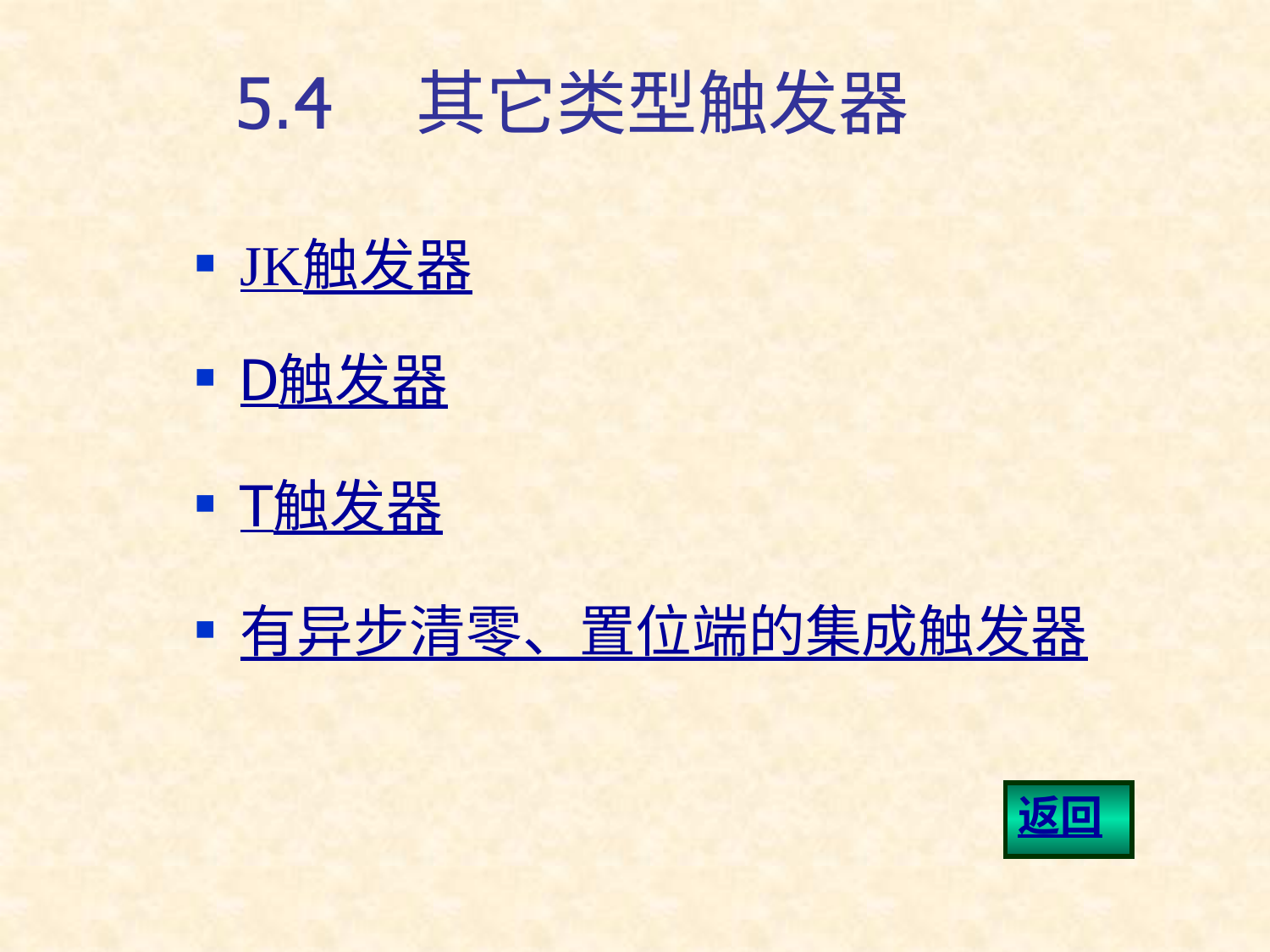

# 5.4   其它类型触发器
JK触发器
D触发器
T触发器
有异步清零、置位端的集成触发器
返回